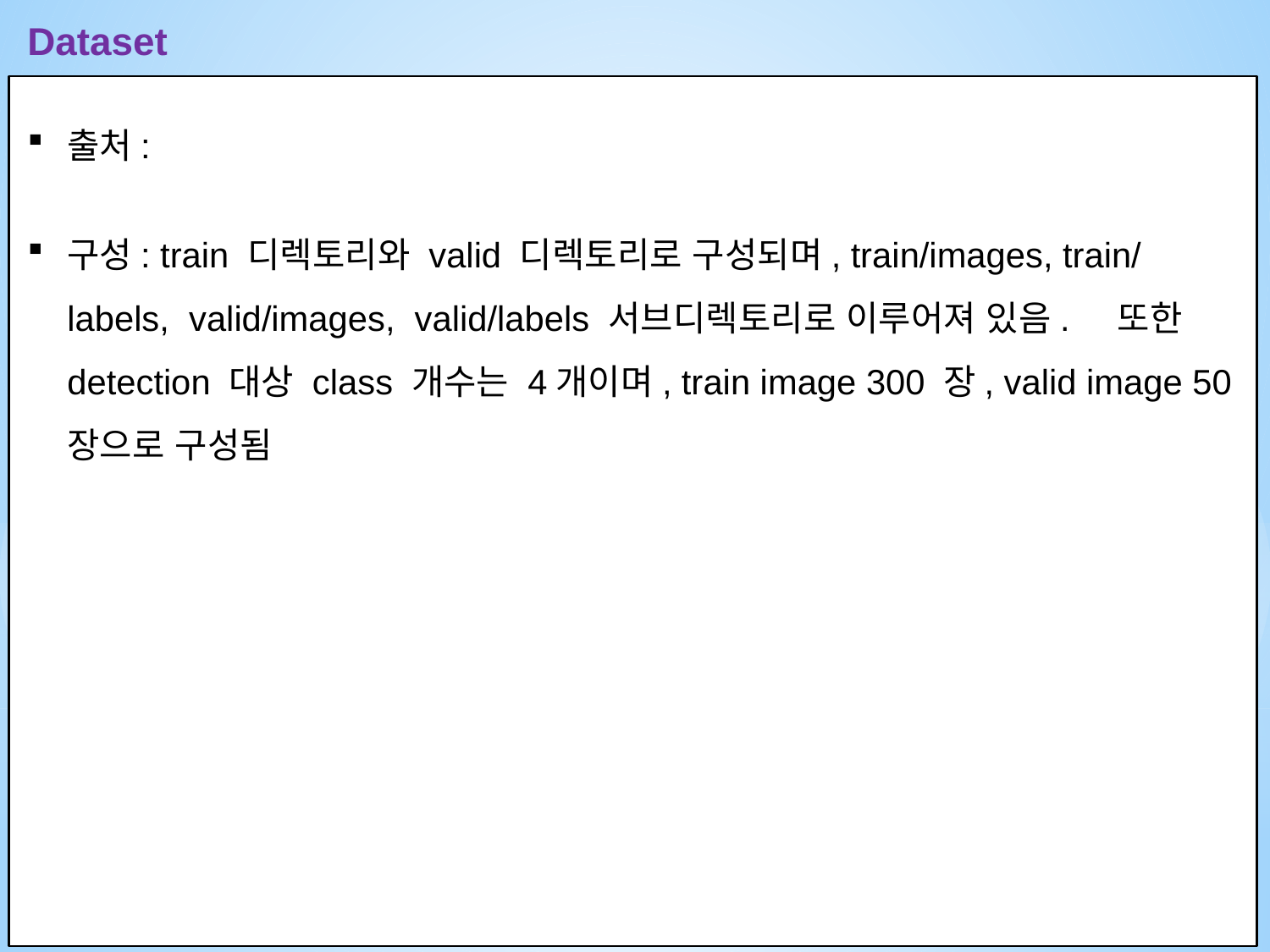

Dataset

출처:
구성: train 디렉토리와 valid 디렉토리로 구성되며, train/images, train/labels,  valid/images,  valid/labels 서브디렉토리로 이루어져 있음.    또한 detection 대상 class 개수는 4개이며, train image 300 장, valid image 50 장으로 구성됨